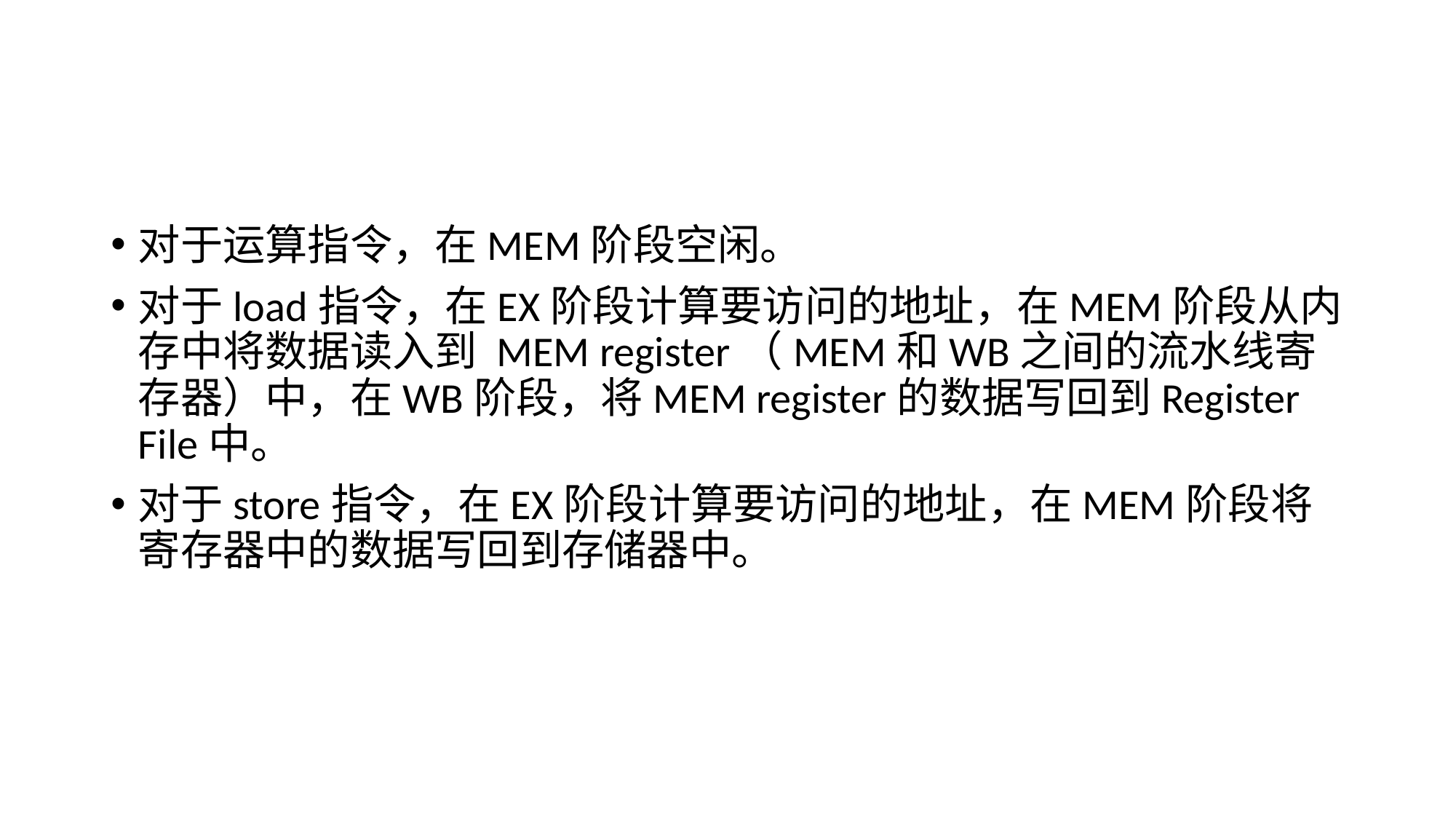

#
对于运算指令，在MEM阶段空闲。
对于load指令，在EX阶段计算要访问的地址，在MEM阶段从内存中将数据读入到 MEM register（MEM和WB之间的流水线寄存器）中，在WB阶段，将MEM register的数据写回到Register File中。
对于store指令，在EX阶段计算要访问的地址，在MEM阶段将寄存器中的数据写回到存储器中。